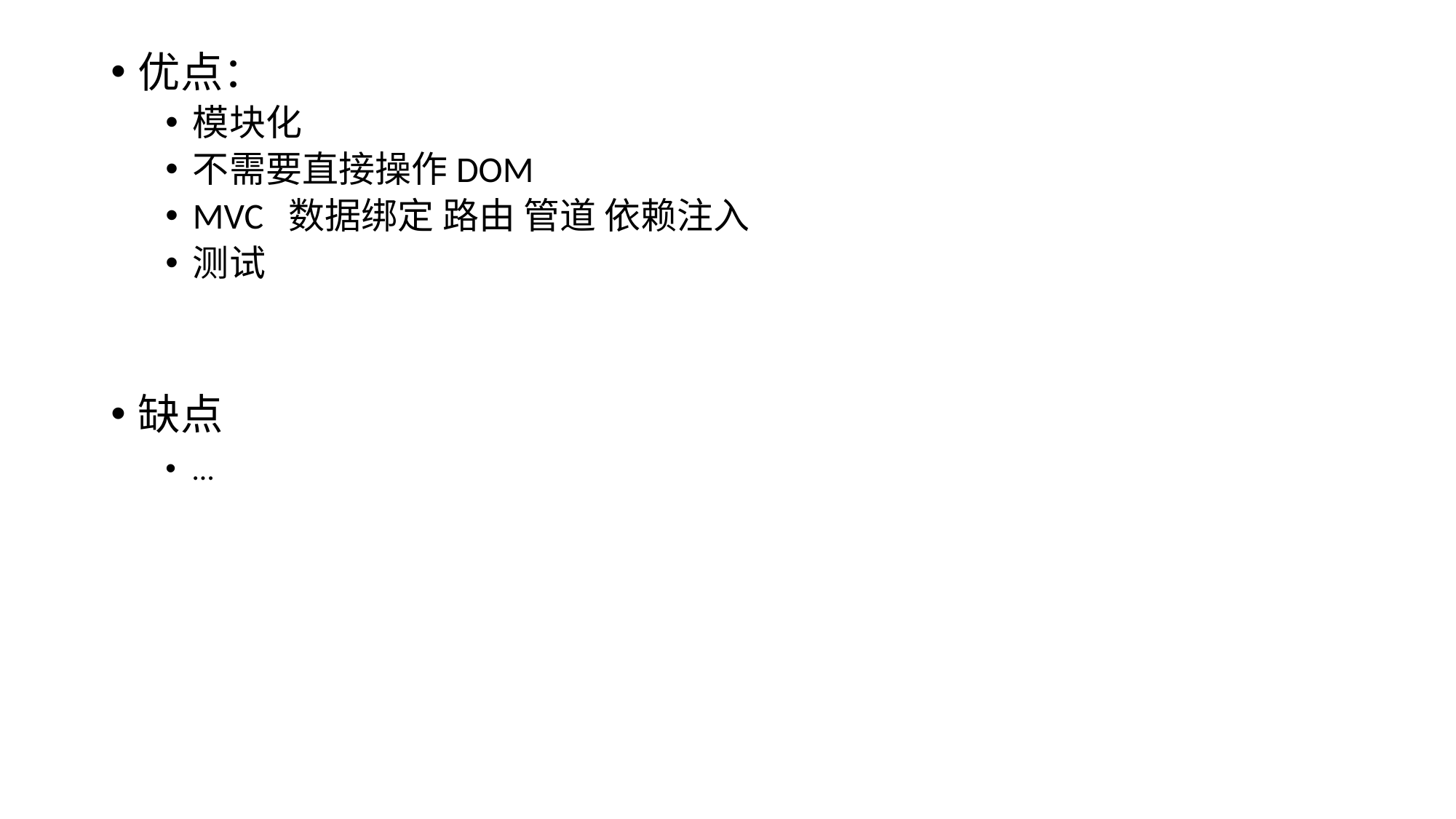

优点：
模块化
不需要直接操作DOM
MVC  数据绑定 路由 管道 依赖注入
测试

缺点
…